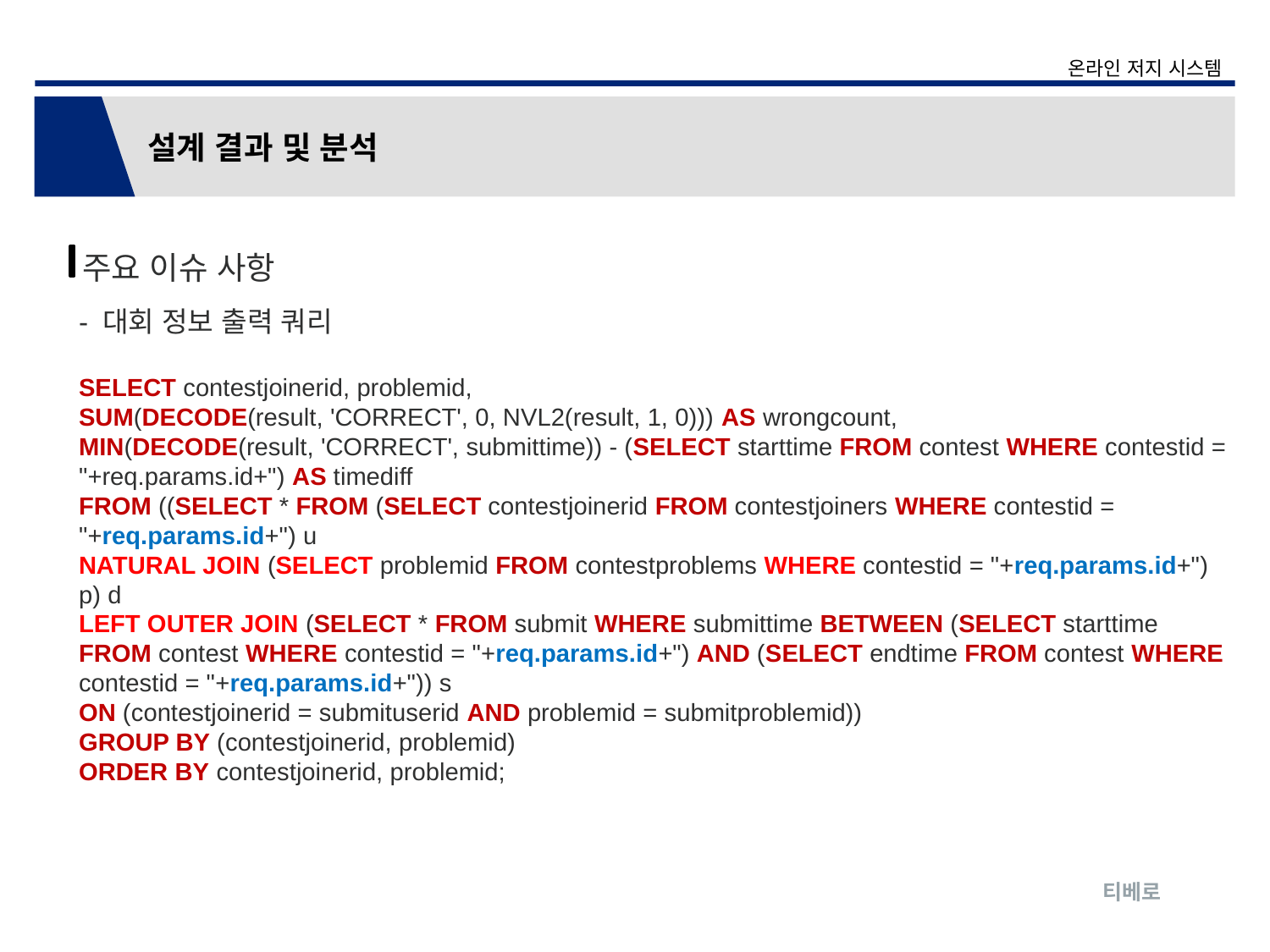

온라인 저지 시스템

설계 결과 및 분석

주요 이슈 사항

- 대회 정보 출력 쿼리

SELECT contestjoinerid, problemid,
SUM(DECODE(result, 'CORRECT', 0, NVL2(result, 1, 0))) AS wrongcount,
MIN(DECODE(result, 'CORRECT', submittime)) - (SELECT starttime FROM contest WHERE contestid = "+req.params.id+") AS timediff
FROM ((SELECT * FROM (SELECT contestjoinerid FROM contestjoiners WHERE contestid = "+req.params.id+") u
NATURAL JOIN (SELECT problemid FROM contestproblems WHERE contestid = "+req.params.id+") p) d
LEFT OUTER JOIN (SELECT * FROM submit WHERE submittime BETWEEN (SELECT starttime FROM contest WHERE contestid = "+req.params.id+") AND (SELECT endtime FROM contest WHERE contestid = "+req.params.id+")) s
ON (contestjoinerid = submituserid AND problemid = submitproblemid))
GROUP BY (contestjoinerid, problemid)
ORDER BY contestjoinerid, problemid;
티베로